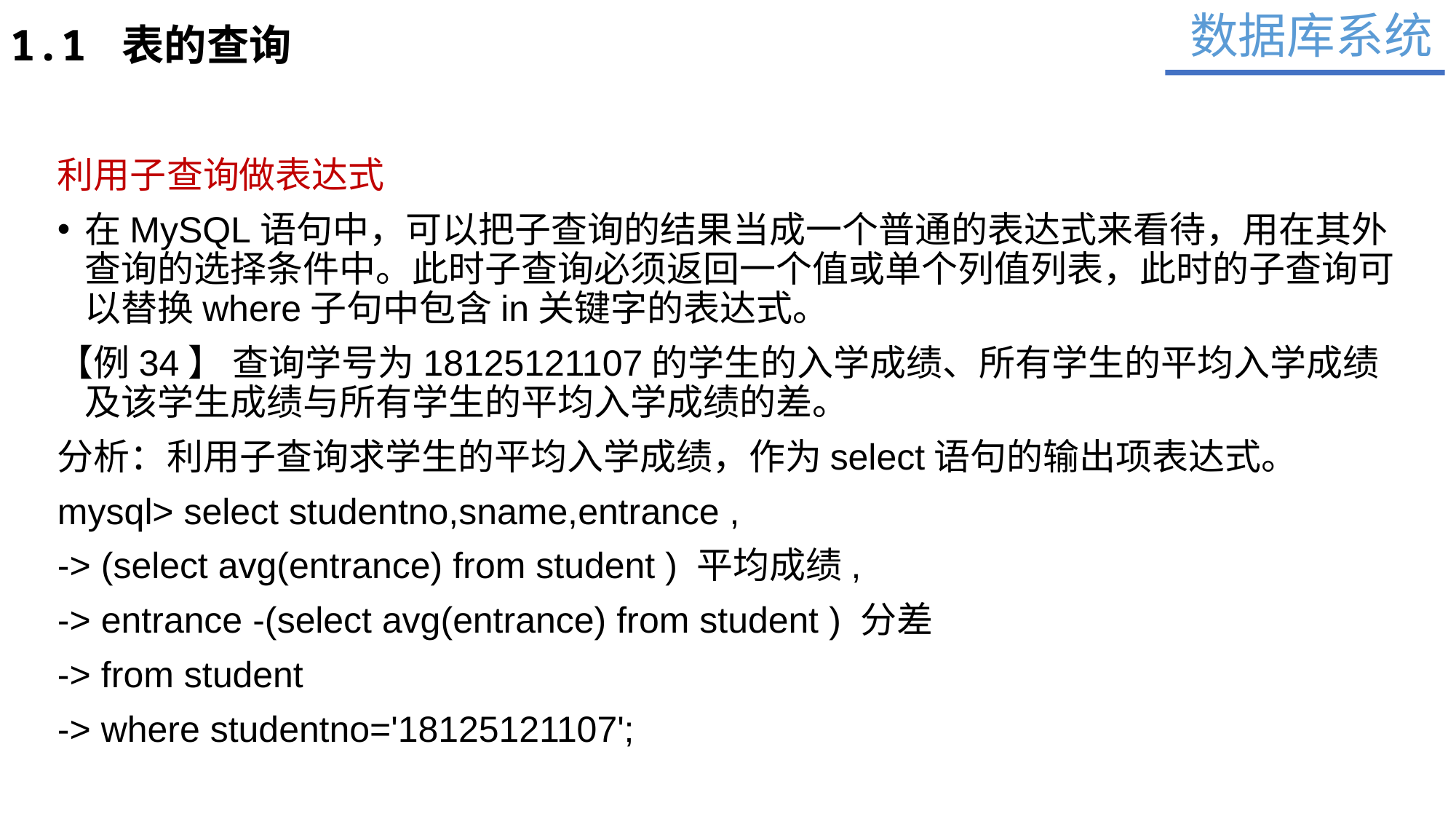

数据库系统
1.1 表的查询

利用子查询做表达式
在MySQL语句中，可以把子查询的结果当成一个普通的表达式来看待，用在其外查询的选择条件中。此时子查询必须返回一个值或单个列值列表，此时的子查询可以替换where子句中包含in关键字的表达式。
【例34】 查询学号为18125121107的学生的入学成绩、所有学生的平均入学成绩及该学生成绩与所有学生的平均入学成绩的差。
分析：利用子查询求学生的平均入学成绩，作为select语句的输出项表达式。
mysql> select studentno,sname,entrance ,
-> (select avg(entrance) from student ) 平均成绩,
-> entrance -(select avg(entrance) from student ) 分差
-> from student
-> where studentno='18125121107';